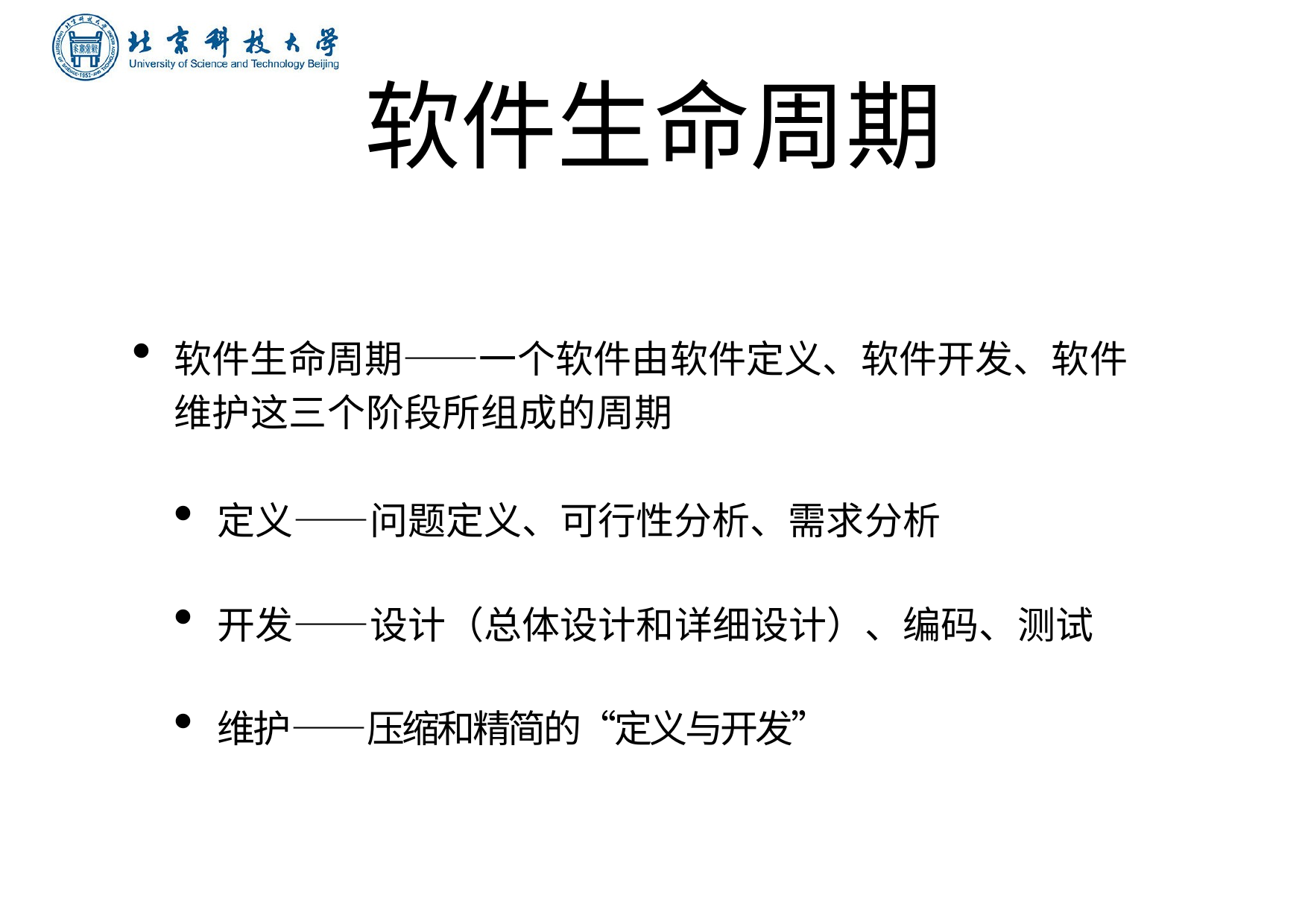

# 软件⽣命周期
软件⽣命周期——⼀个软件由软件定义、软件开发、软件 维护这三个阶段所组成的周期

定义——问题定义、可⾏性分析、需求分析
开发——设计（总体设计和详细设计）、编码、测试
维护——压缩和精简的“定义与开发”